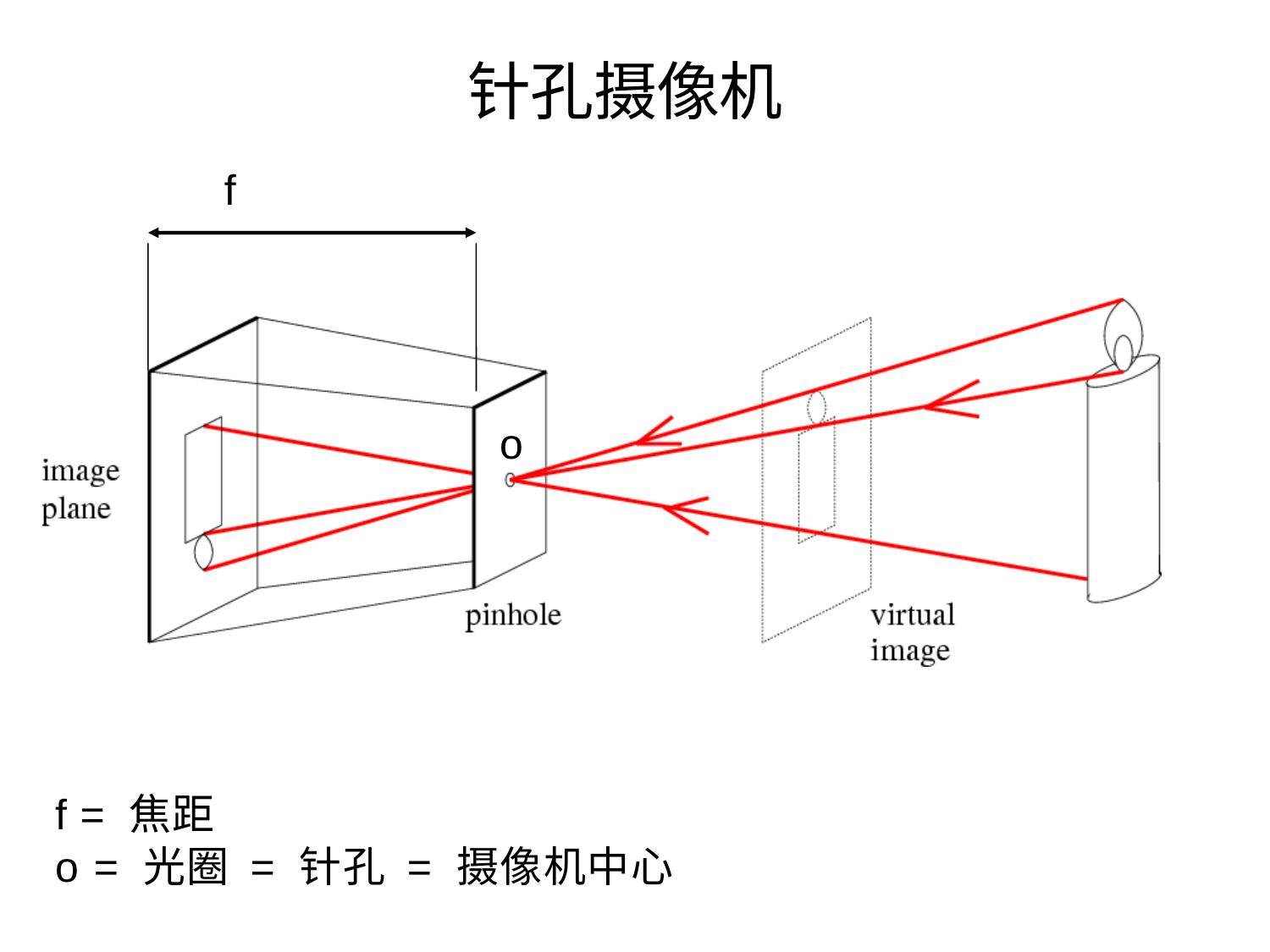

# 针孔摄像机
f

o
f = 焦距
o = 光圈 = 针孔 = 摄像机中心